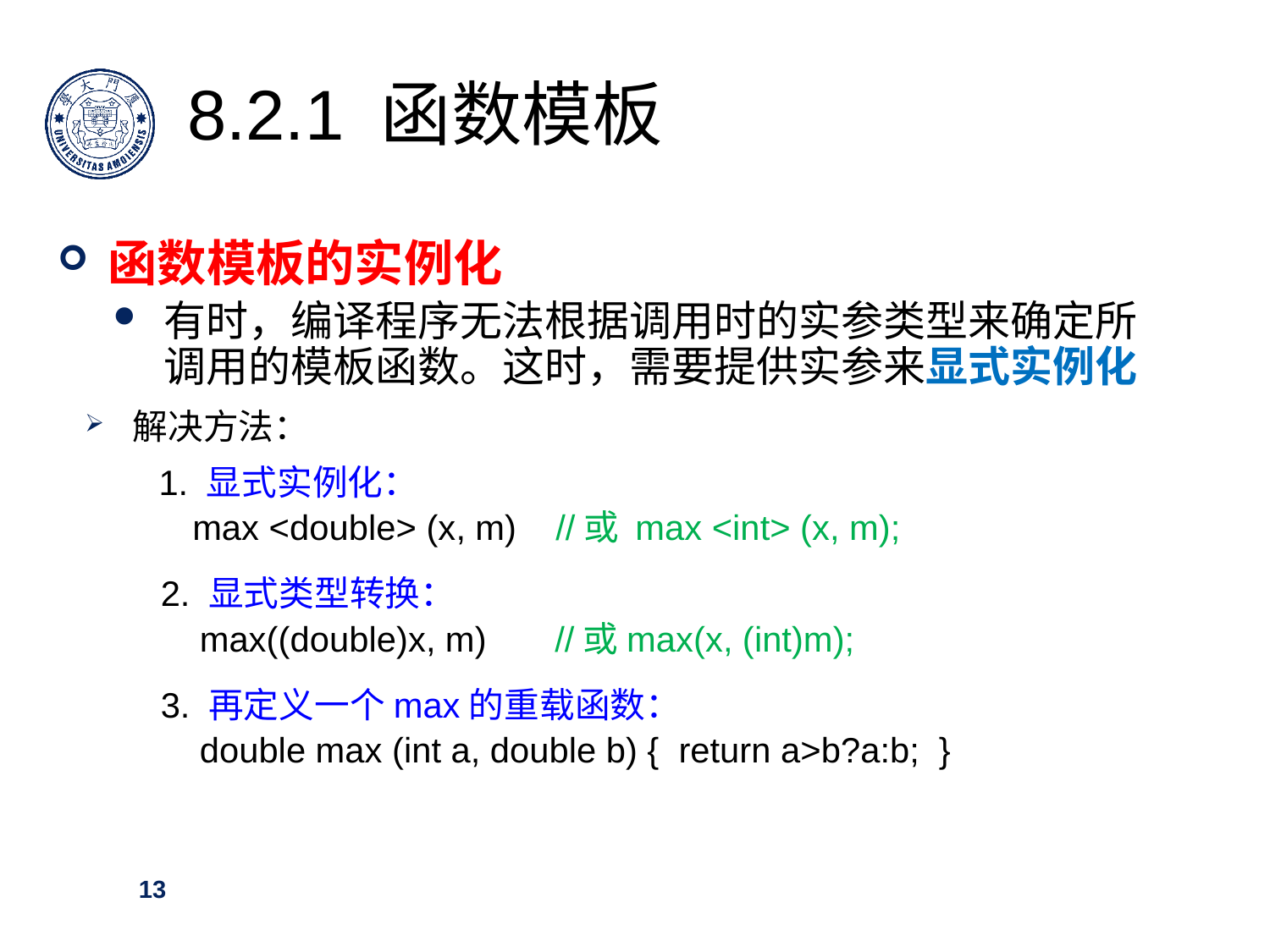

8.2.1 函数模板
函数模板的实例化
有时，编译程序无法根据调用时的实参类型来确定所调用的模板函数。这时，需要提供实参来显式实例化
解决方法：
 1. 显式实例化：
	 max <double> (x, m)    //或 max <int> (x, m);
 2. 显式类型转换：
     max((double)x, m)       //或max(x, (int)m);
 3. 再定义一个max的重载函数：
     double max (int a, double b) {  return a>b?a:b;  }
13